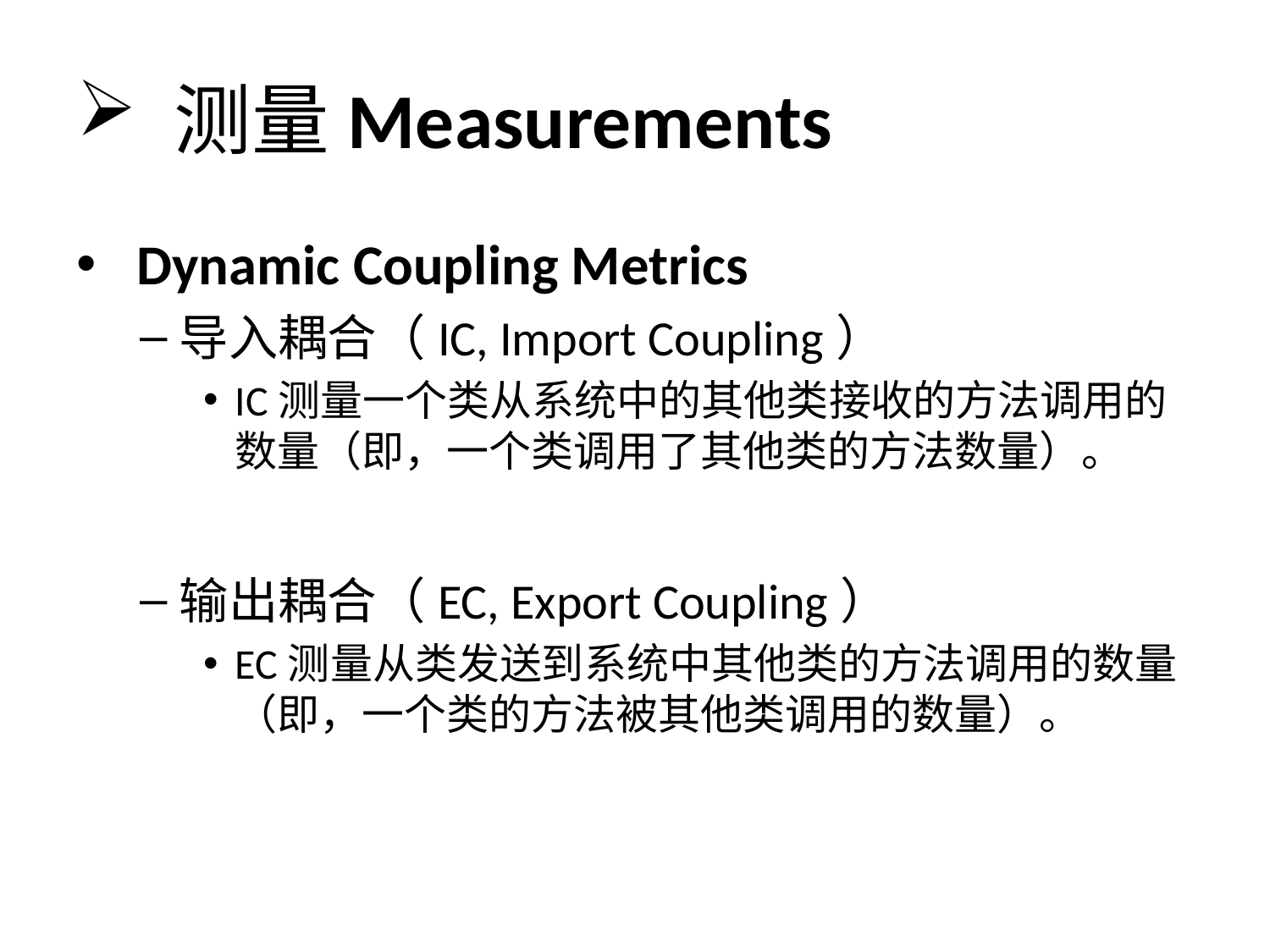

# 测量Measurements
 Dynamic Coupling Metrics
导入耦合（IC, Import Coupling）
IC测量一个类从系统中的其他类接收的方法调用的数量（即，一个类调用了其他类的方法数量）。

输出耦合（EC, Export Coupling）
EC测量从类发送到系统中其他类的方法调用的数量（即，一个类的方法被其他类调用的数量）。